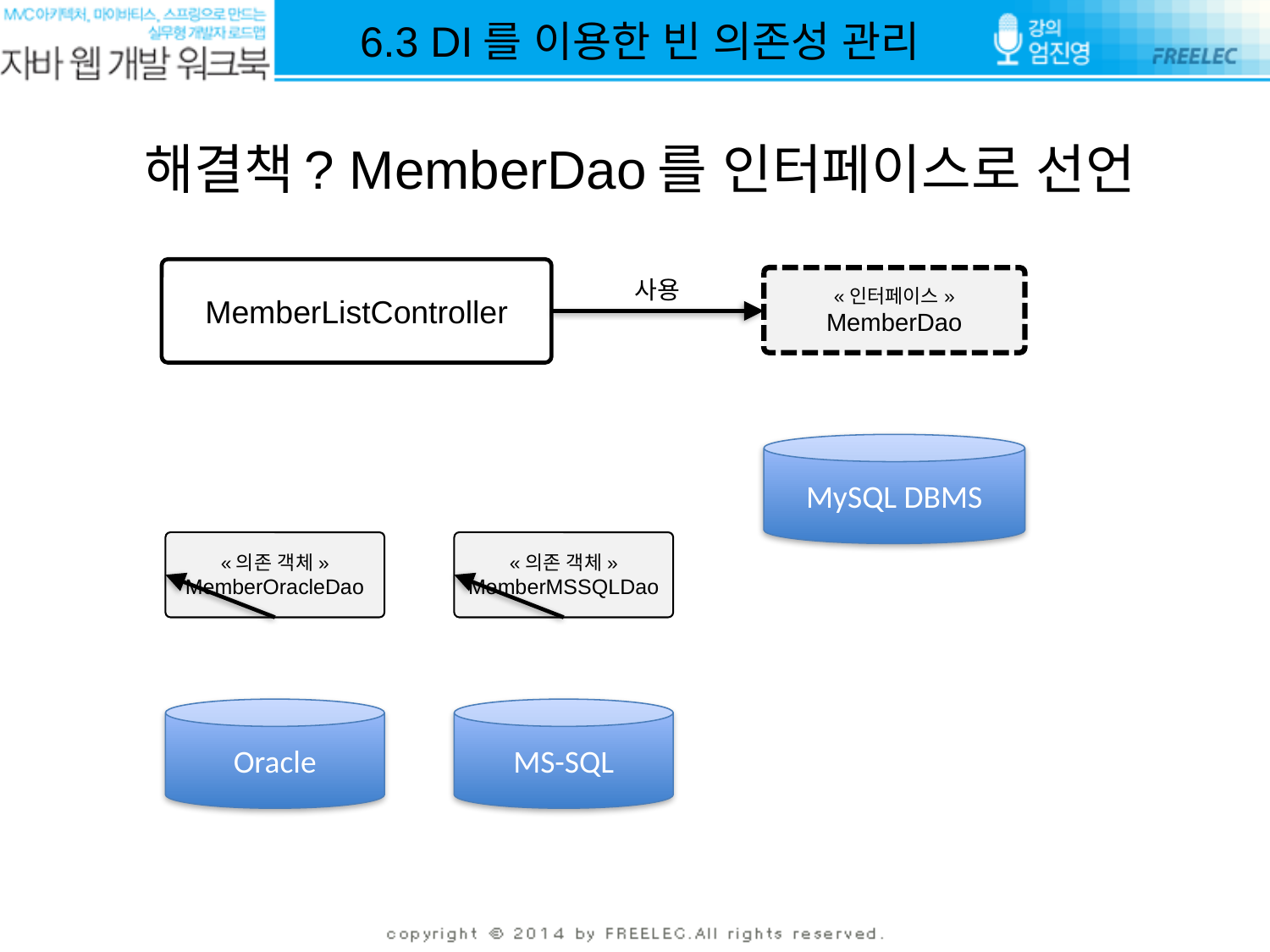

6.3 DI를 이용한 빈 의존성 관리
해결책? MemberDao를 인터페이스로 선언
MemberListController
«인터페이스»
MemberDao
사용
MySQL DBMS
«의존 객체»
MemberOracleDao
«의존 객체»
MemberMSSQLDao
Oracle
MS-SQL